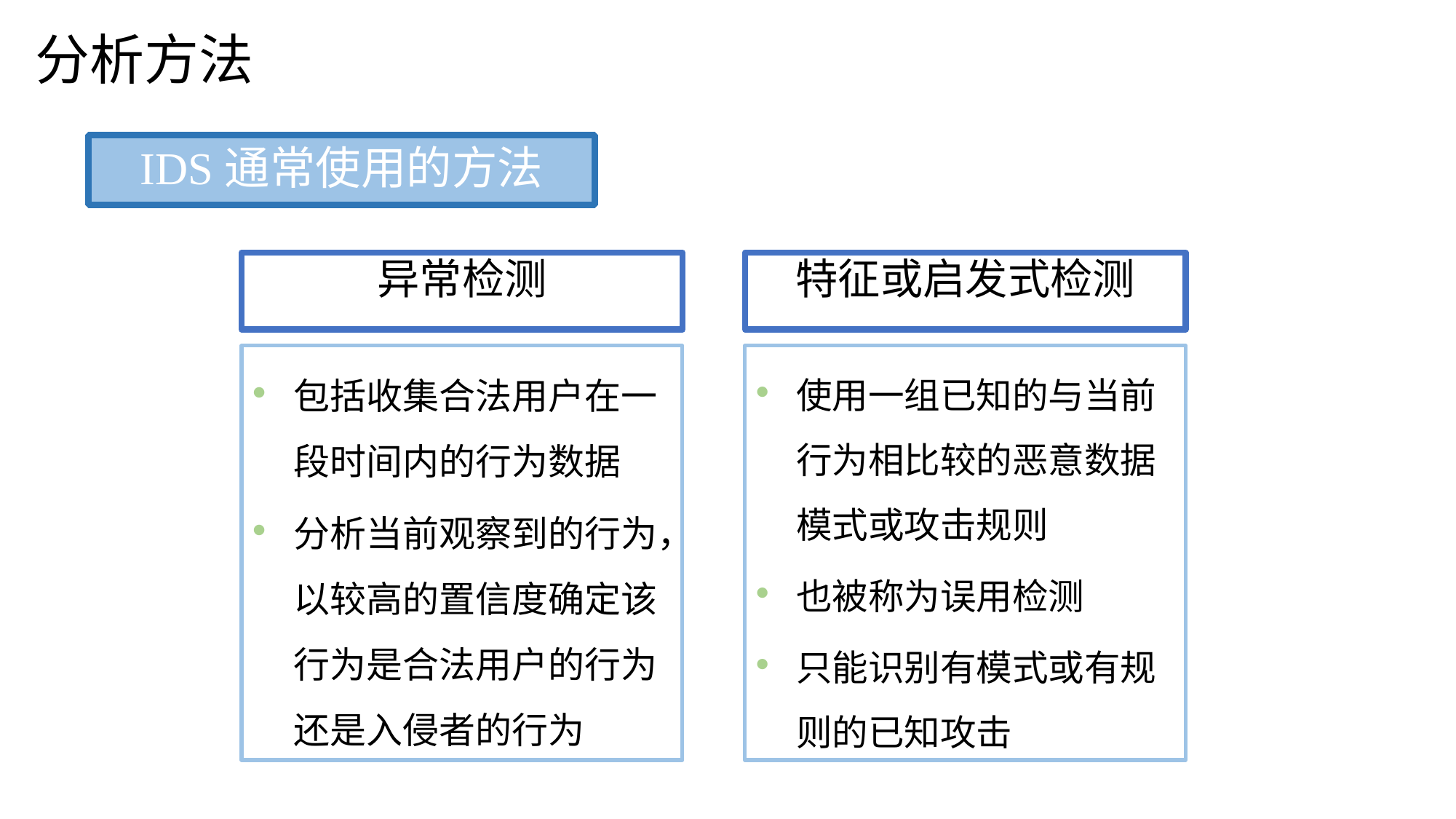

分析方法
IDS通常使用的方法
异常检测
包括收集合法用户在一段时间内的行为数据
分析当前观察到的行为，以较高的置信度确定该行为是合法用户的行为还是入侵者的行为
特征或启发式检测
使用一组已知的与当前行为相比较的恶意数据模式或攻击规则
也被称为误用检测
只能识别有模式或有规则的已知攻击